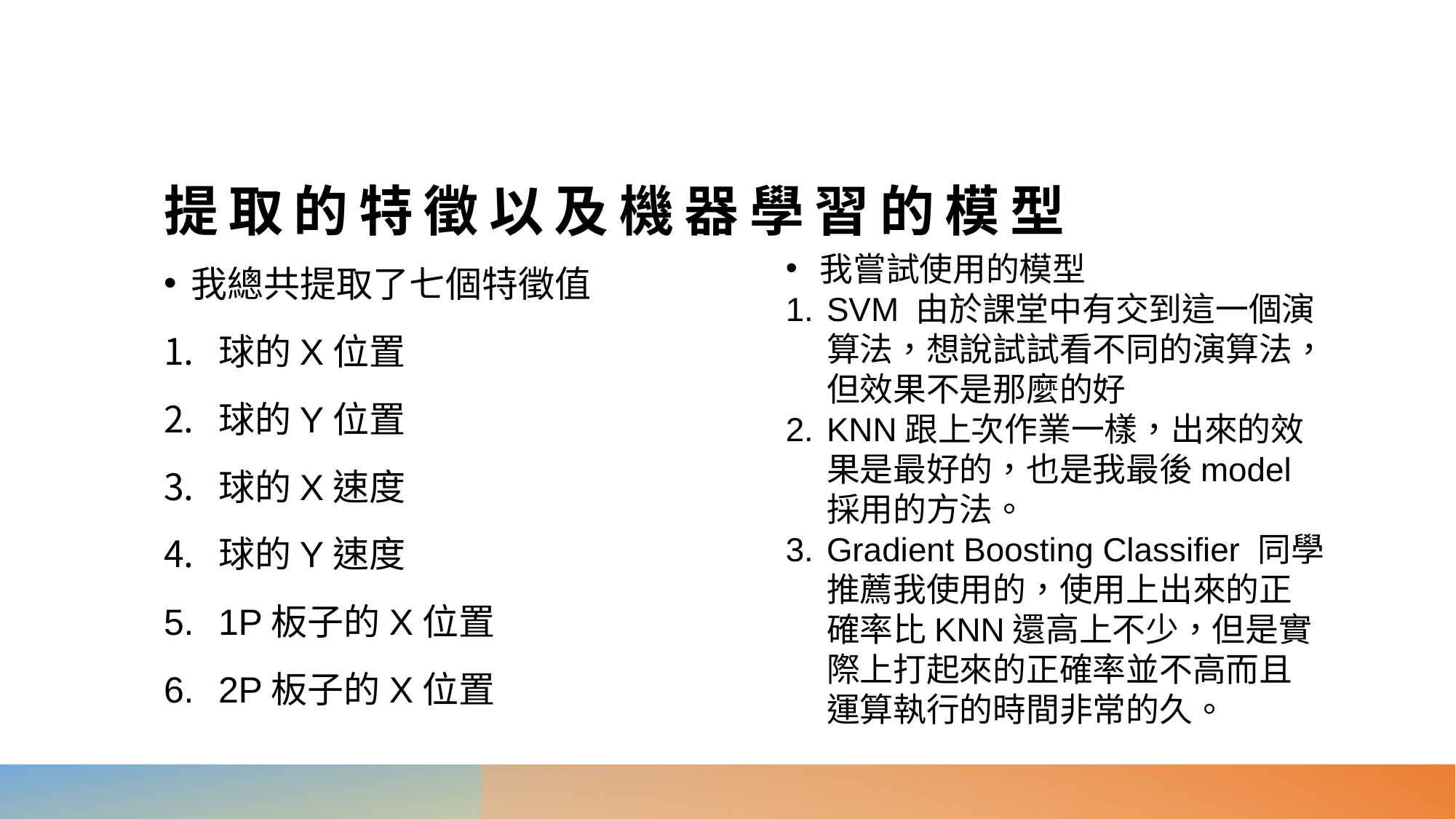

# 提取的特徵以及機器學習的模型
我嘗試使用的模型
SVM 由於課堂中有交到這一個演算法，想說試試看不同的演算法，但效果不是那麼的好
KNN跟上次作業一樣，出來的效果是最好的，也是我最後model採用的方法。
Gradient Boosting Classifier 同學推薦我使用的，使用上出來的正確率比KNN還高上不少，但是實際上打起來的正確率並不高而且運算執行的時間非常的久。
我總共提取了七個特徵值
球的X位置
球的Y位置
球的X速度
球的Y速度
1P板子的X位置
2P板子的X位置